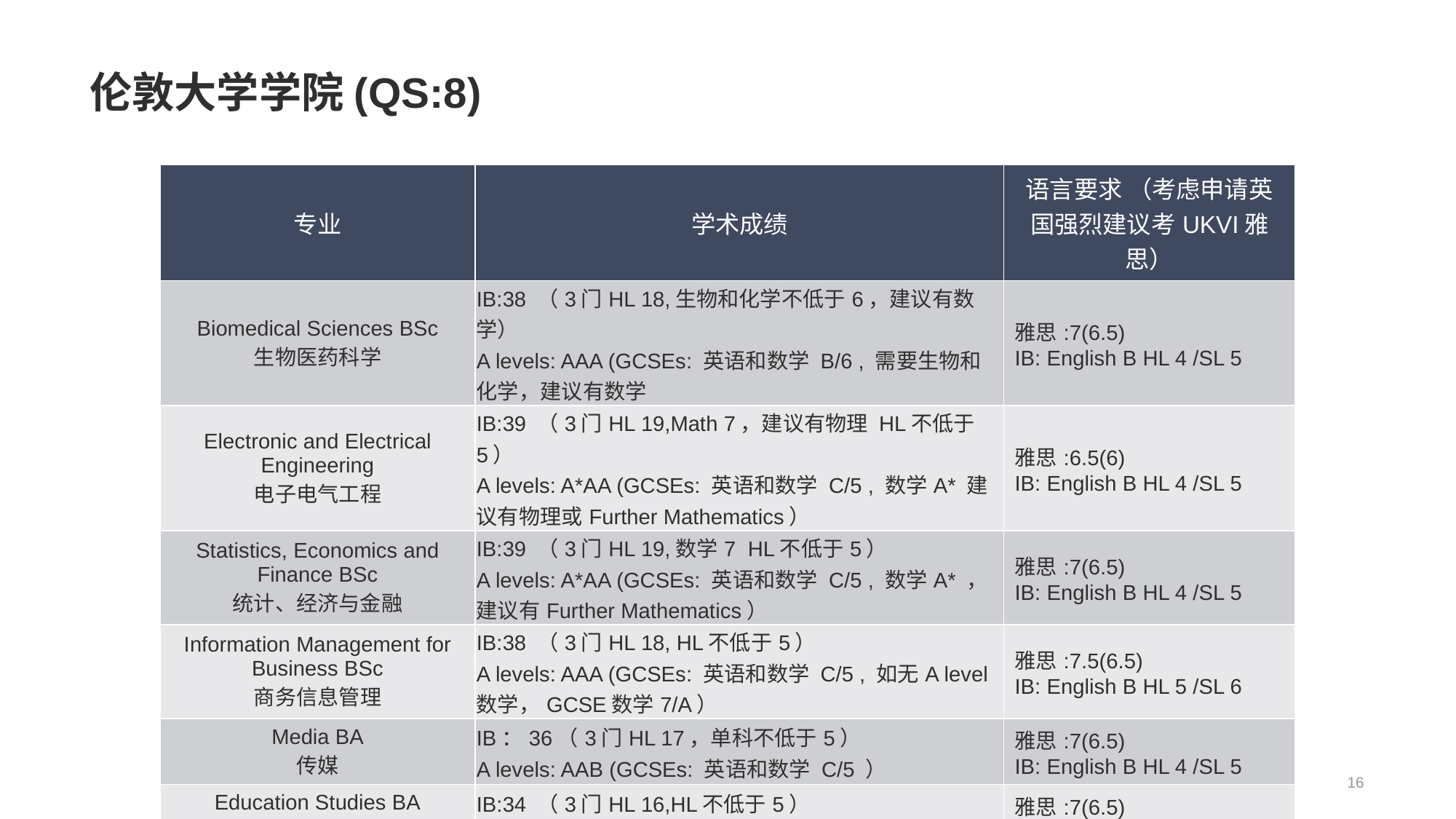

# 伦敦大学学院(QS:8)
| 专业 | 学术成绩 | 语言要求 （考虑申请英国强烈建议考UKVI雅思） |
| --- | --- | --- |
| Biomedical Sciences BSc 生物医药科学 | IB:38 （3门HL 18,生物和化学不低于6，建议有数学） A levels: AAA (GCSEs: 英语和数学 B/6 , 需要生物和化学，建议有数学 | 雅思:7(6.5) IB: English B HL 4 /SL 5 |
| Electronic and Electrical Engineering 电子电气工程 | IB:39 （3门HL 19,Math 7，建议有物理 HL不低于5） A levels: A\*AA (GCSEs: 英语和数学 C/5 , 数学A\* 建议有物理或Further Mathematics） | 雅思:6.5(6) IB: English B HL 4 /SL 5 |
| Statistics, Economics and Finance BSc 统计、经济与金融 | IB:39 （3门HL 19,数学7 HL不低于5） A levels: A\*AA (GCSEs: 英语和数学 C/5 , 数学A\* ，建议有Further Mathematics） | 雅思:7(6.5) IB: English B HL 4 /SL 5 |
| Information Management for Business BSc 商务信息管理 | IB:38 （3门HL 18, HL不低于5） A levels: AAA (GCSEs: 英语和数学 C/5 , 如无A level数学，GCSE数学7/A） | 雅思:7.5(6.5) IB: English B HL 5 /SL 6 |
| Media BA 传媒 | IB：36（3门HL 17，单科不低于5） A levels: AAB (GCSEs: 英语和数学 C/5 ） | 雅思:7(6.5) IB: English B HL 4 /SL 5 |
| Education Studies BA 教育 | IB:34 （3门HL 16,HL不低于5） A levels: ABB (GCSEs: 英语和数学 C/5 ） | 雅思:7(6.5) IB: English B HL 4 /SL 5 |
16